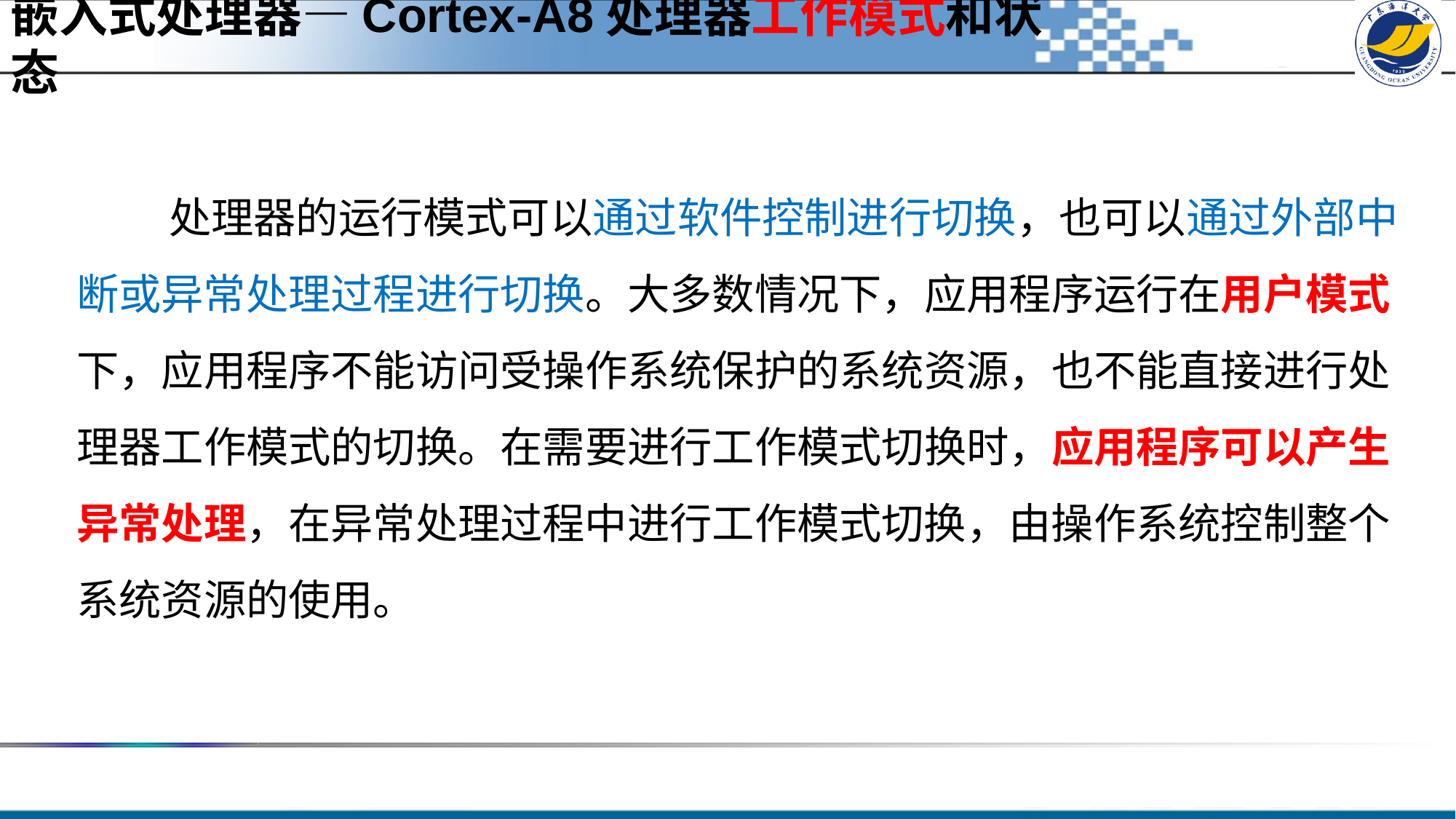

嵌入式处理器—Cortex-A8处理器工作模式和状态
   处理器的运行模式可以通过软件控制进行切换，也可以通过外部中断或异常处理过程进行切换。大多数情况下，应用程序运行在用户模式下，应用程序不能访问受操作系统保护的系统资源，也不能直接进行处理器工作模式的切换。在需要进行工作模式切换时，应用程序可以产生异常处理，在异常处理过程中进行工作模式切换，由操作系统控制整个系统资源的使用。
87